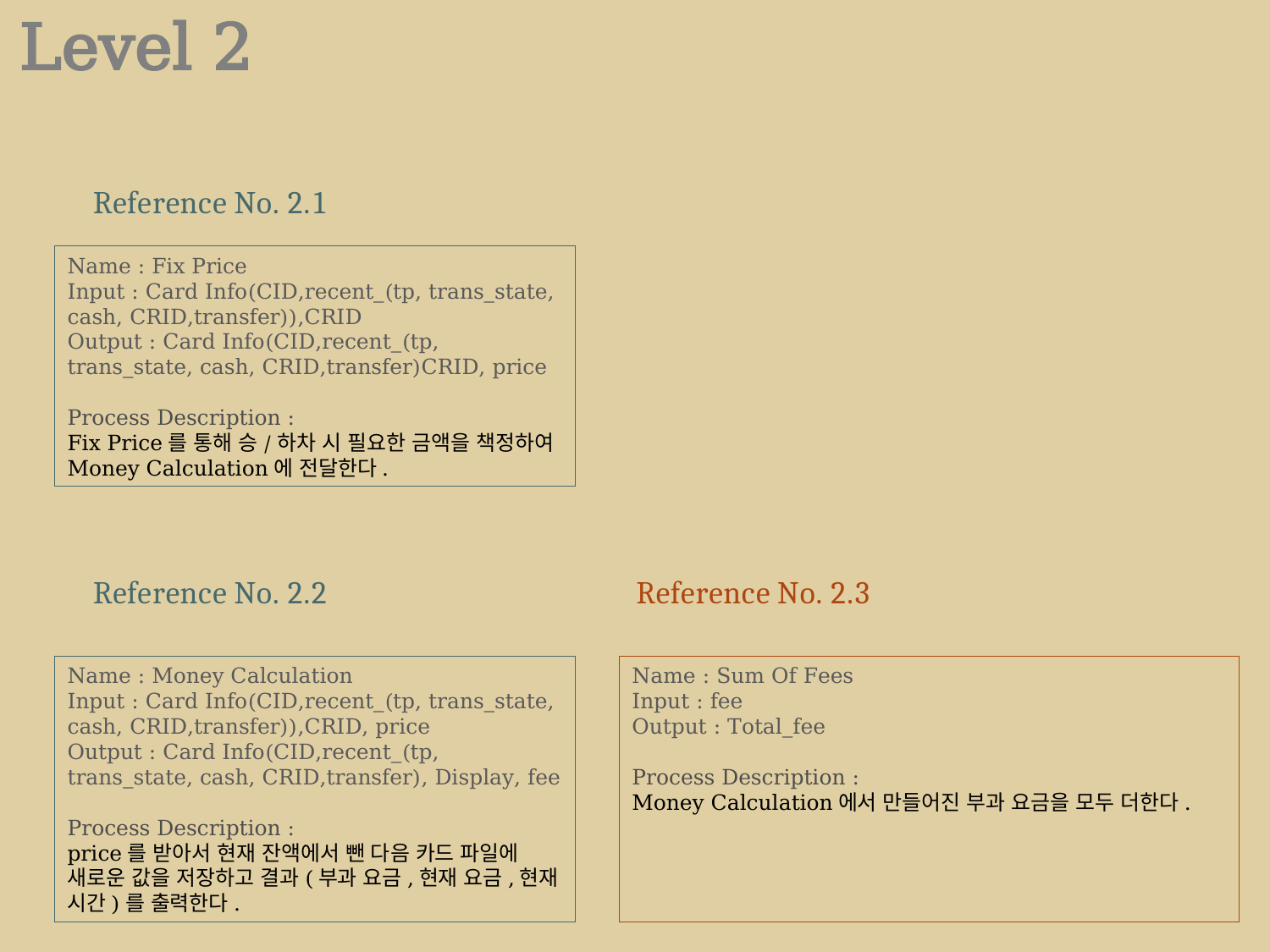

Level 2
Reference No. 2.1
Name : Fix Price
Input : Card Info(CID,recent_(tp, trans_state, cash, CRID,transfer)),CRID
Output : Card Info(CID,recent_(tp, trans_state, cash, CRID,transfer)CRID, price

Process Description :
Fix Price를 통해 승/하차 시 필요한 금액을 책정하여 Money Calculation에 전달한다.
Reference No. 2.2
Reference No. 2.3
Name : Money Calculation
Input : Card Info(CID,recent_(tp, trans_state, cash, CRID,transfer)),CRID, price
Output : Card Info(CID,recent_(tp, trans_state, cash, CRID,transfer), Display, fee

Process Description :
price를 받아서 현재 잔액에서 뺀 다음 카드 파일에 새로운 값을 저장하고 결과(부과 요금,현재 요금,현재 시간)를 출력한다.
Name : Sum Of Fees
Input : fee
Output : Total_fee

Process Description :
Money Calculation에서 만들어진 부과 요금을 모두 더한다.